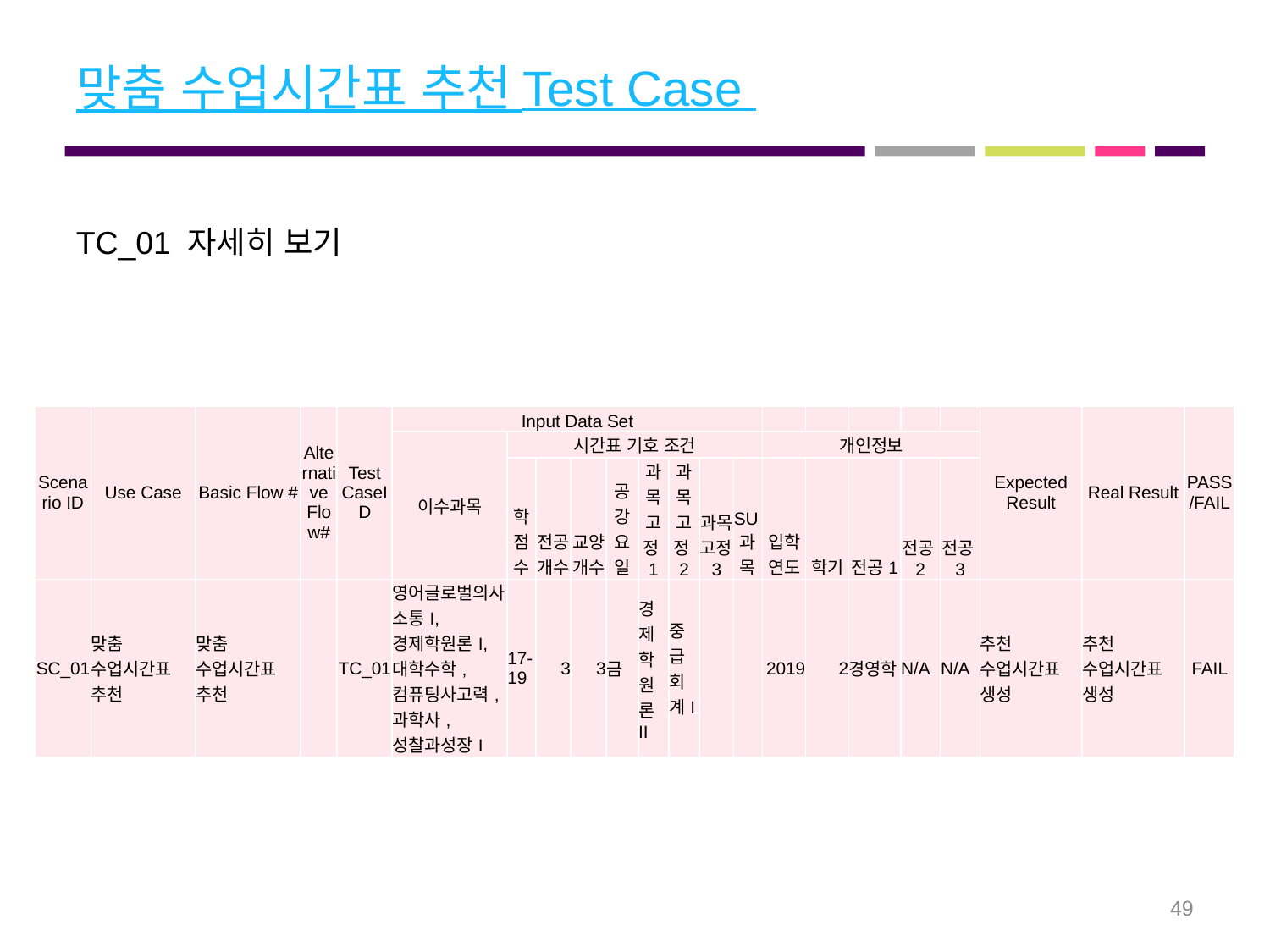

# 맞춤 수업시간표 추천 Test Case
TC_01 자세히 보기
| Scenario ID | Use Case | Basic Flow # | Alternative Flow# | Test CaseID | Input Data Set |  |  |  |  |  |  |  |  |  |  |  |  |  | Expected Result | Real Result | PASS/FAIL |
| --- | --- | --- | --- | --- | --- | --- | --- | --- | --- | --- | --- | --- | --- | --- | --- | --- | --- | --- | --- | --- | --- |
|  |  |  |  |  | 이수과목 | 시간표 기호 조건 |  |  |  |  |  |  |  | 개인정보 |  |  |  |  |  |  |  |
|  |  |  |  |  |  | 학점수 | 전공개수 | 교양개수 | 공강요일 | 과목고정1 | 과목고정2 | 과목고정3 | SU과목 | 입학연도 | 학기 | 전공1 | 전공2 | 전공3 |  |  |  |
| SC\_01 | 맞춤 수업시간표 추천 | 맞춤 수업시간표 추천 |  | TC\_01 | 영어글로벌의사소통I, 경제학원론I, 대학수학, 컴퓨팅사고력, 과학사, 성찰과성장I | 17-19 | 3 | 3 | 금 | 경제학원론II | 중급회계I |  |  | 2019 | 2 | 경영학 | N/A | N/A | 추천 수업시간표 생성 | 추천 수업시간표 생성 | FAIL |
49